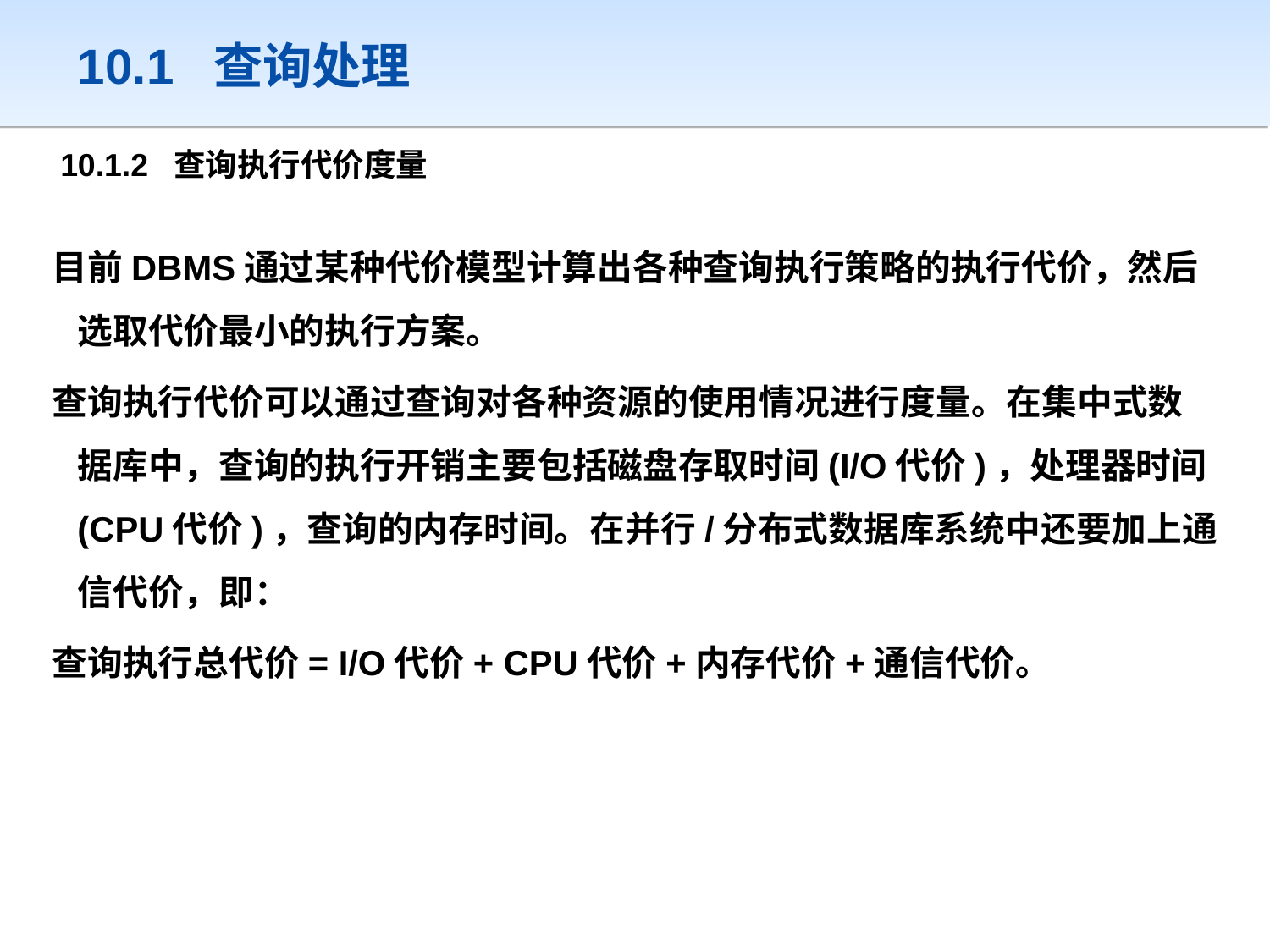

# 10.1  查询处理
10.1.2  查询执行代价度量
目前DBMS通过某种代价模型计算出各种查询执行策略的执行代价，然后选取代价最小的执行方案。
查询执行代价可以通过查询对各种资源的使用情况进行度量。在集中式数据库中，查询的执行开销主要包括磁盘存取时间(I/O代价)，处理器时间(CPU代价)，查询的内存时间。在并行/分布式数据库系统中还要加上通信代价，即：
查询执行总代价= I/O代价+ CPU代价+内存代价+通信代价。